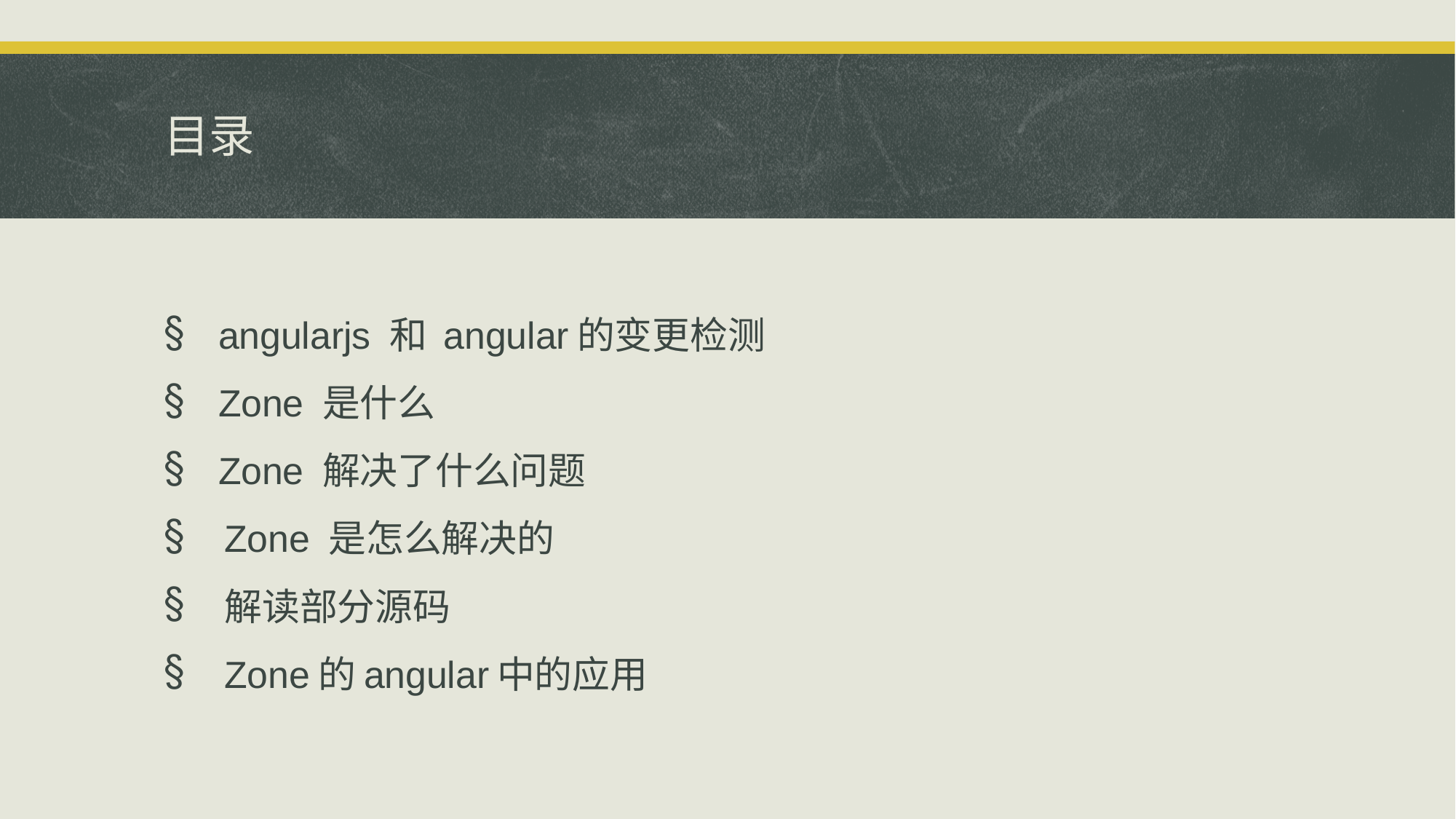

# 目录
angularjs 和 angular的变更检测
Zone 是什么
Zone 解决了什么问题
Zone 是怎么解决的
解读部分源码
Zone的angular中的应用